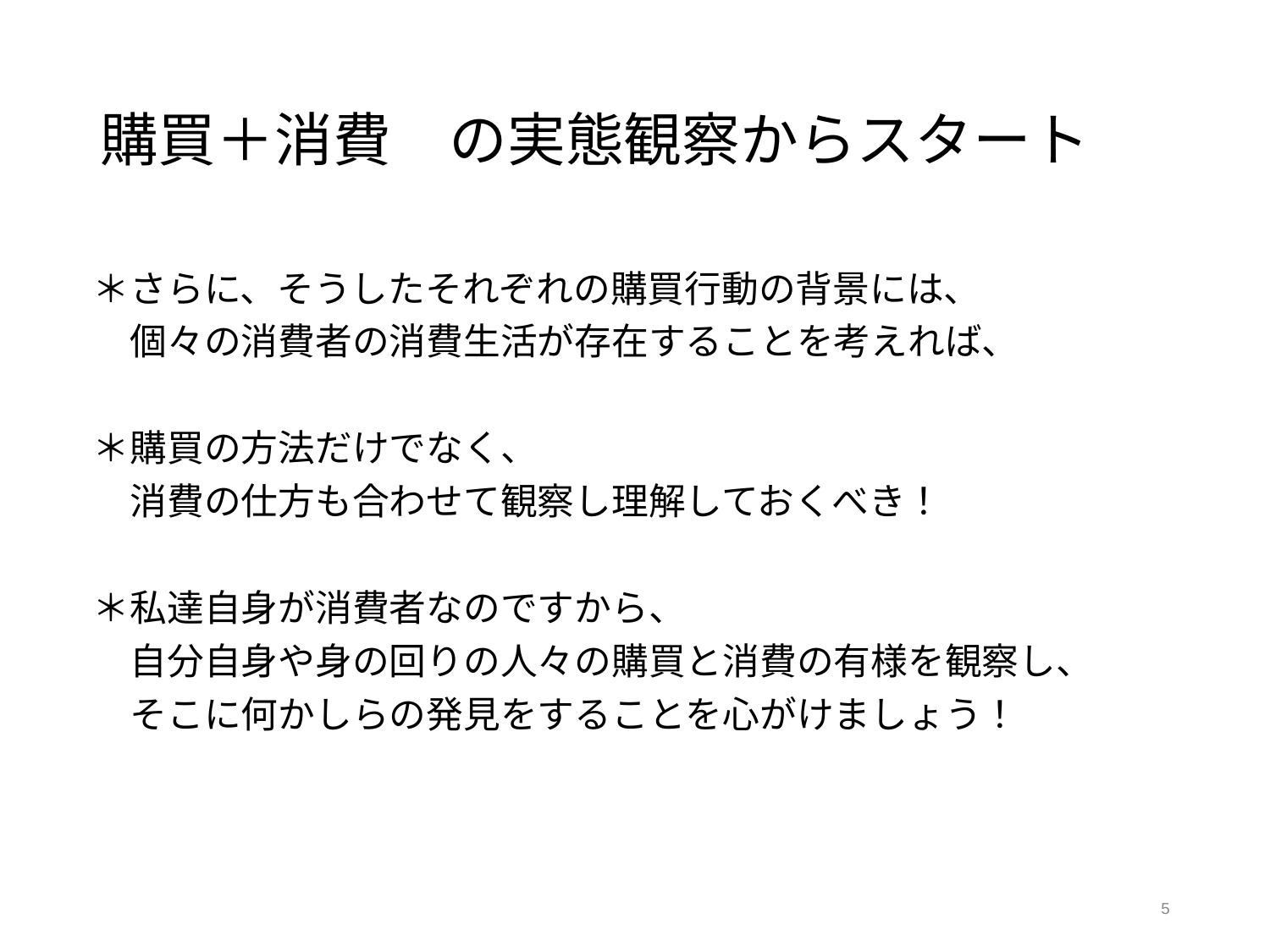

# 購買＋消費　の実態観察からスタート

＊さらに、そうしたそれぞれの購買行動の背景には、
　個々の消費者の消費生活が存在することを考えれば、

＊購買の方法だけでなく、
　消費の仕方も合わせて観察し理解しておくべき！

＊私達自身が消費者なのですから、
　自分自身や身の回りの人々の購買と消費の有様を観察し、
　そこに何かしらの発見をすることを心がけましょう！
5